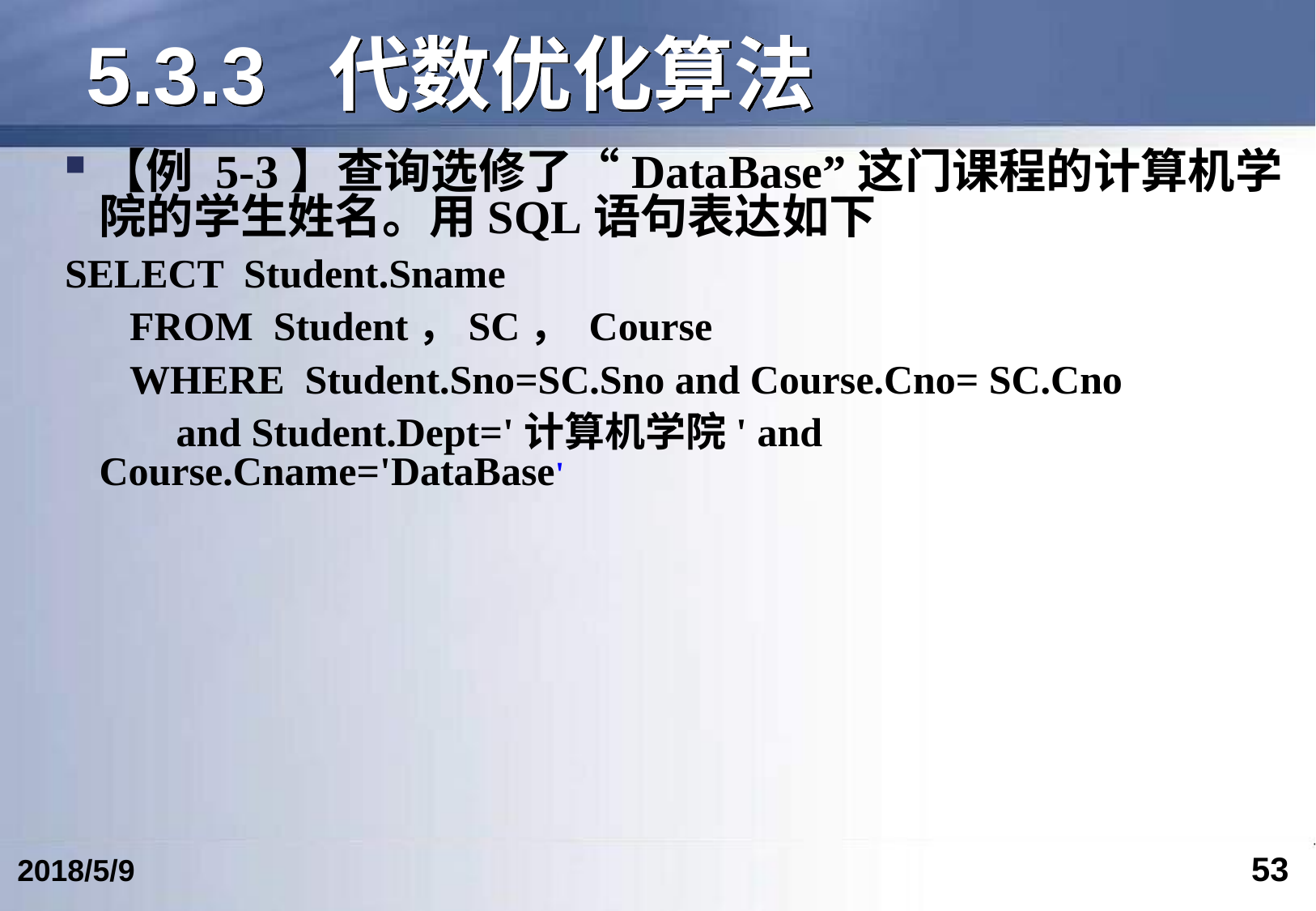

# 5.3.3	代数优化算法
【例 5‑3】查询选修了“DataBase”这门课程的计算机学院的学生姓名。用SQL语句表达如下
SELECT  Student.Sname
	   FROM  Student，SC， Course
	   WHERE  Student.Sno=SC.Sno and Course.Cno= SC.Cno
           and Student.Dept='计算机学院' and Course.Cname='DataBase'

53
2018/5/9